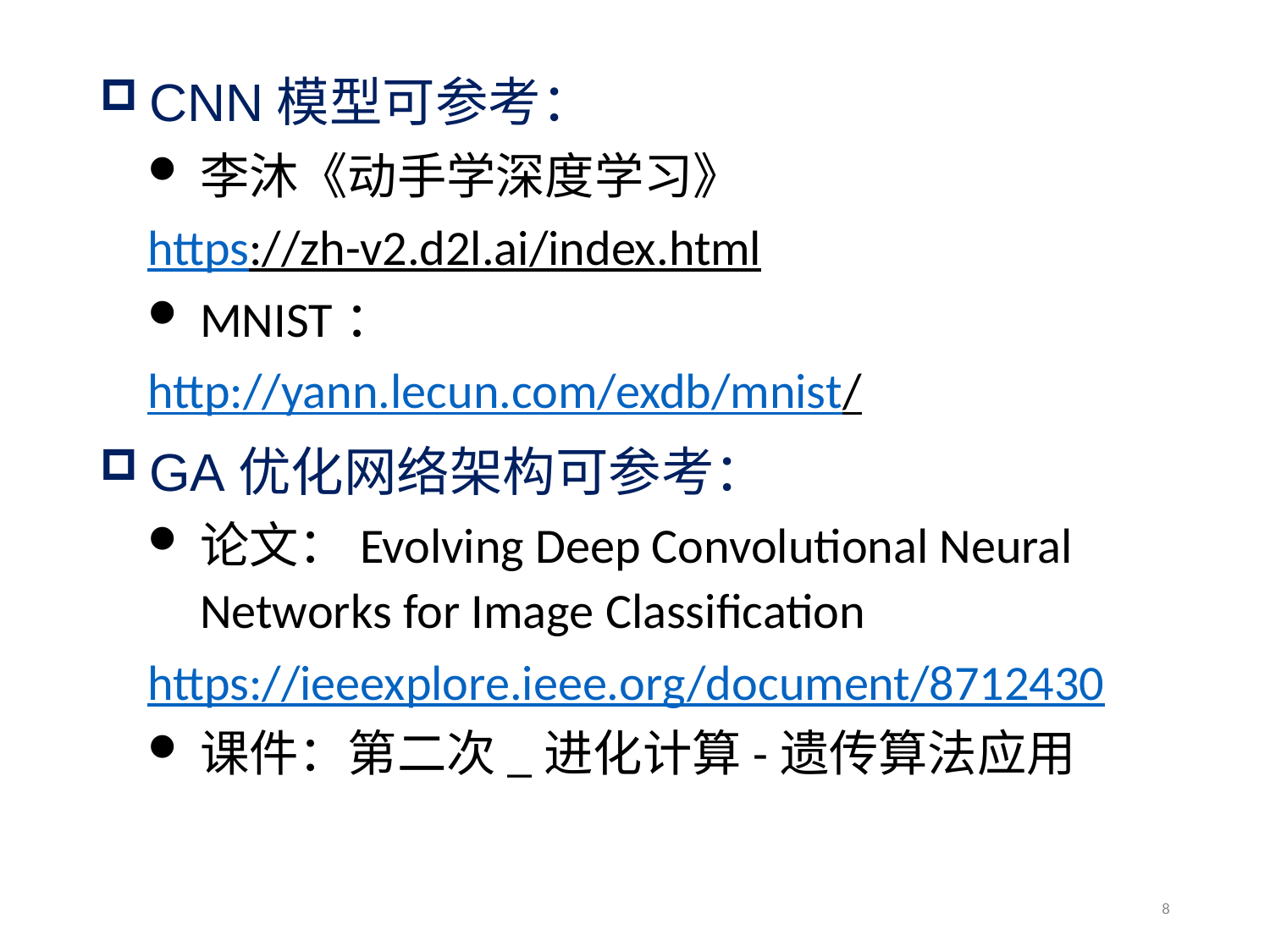

CNN模型可参考：
李沐《动手学深度学习》
https://zh-v2.d2l.ai/index.html
MNIST：
http://yann.lecun.com/exdb/mnist/
GA优化网络架构可参考：
论文：Evolving Deep Convolutional Neural Networks for Image Classification
https://ieeexplore.ieee.org/document/8712430
课件：第二次_进化计算-遗传算法应用
8